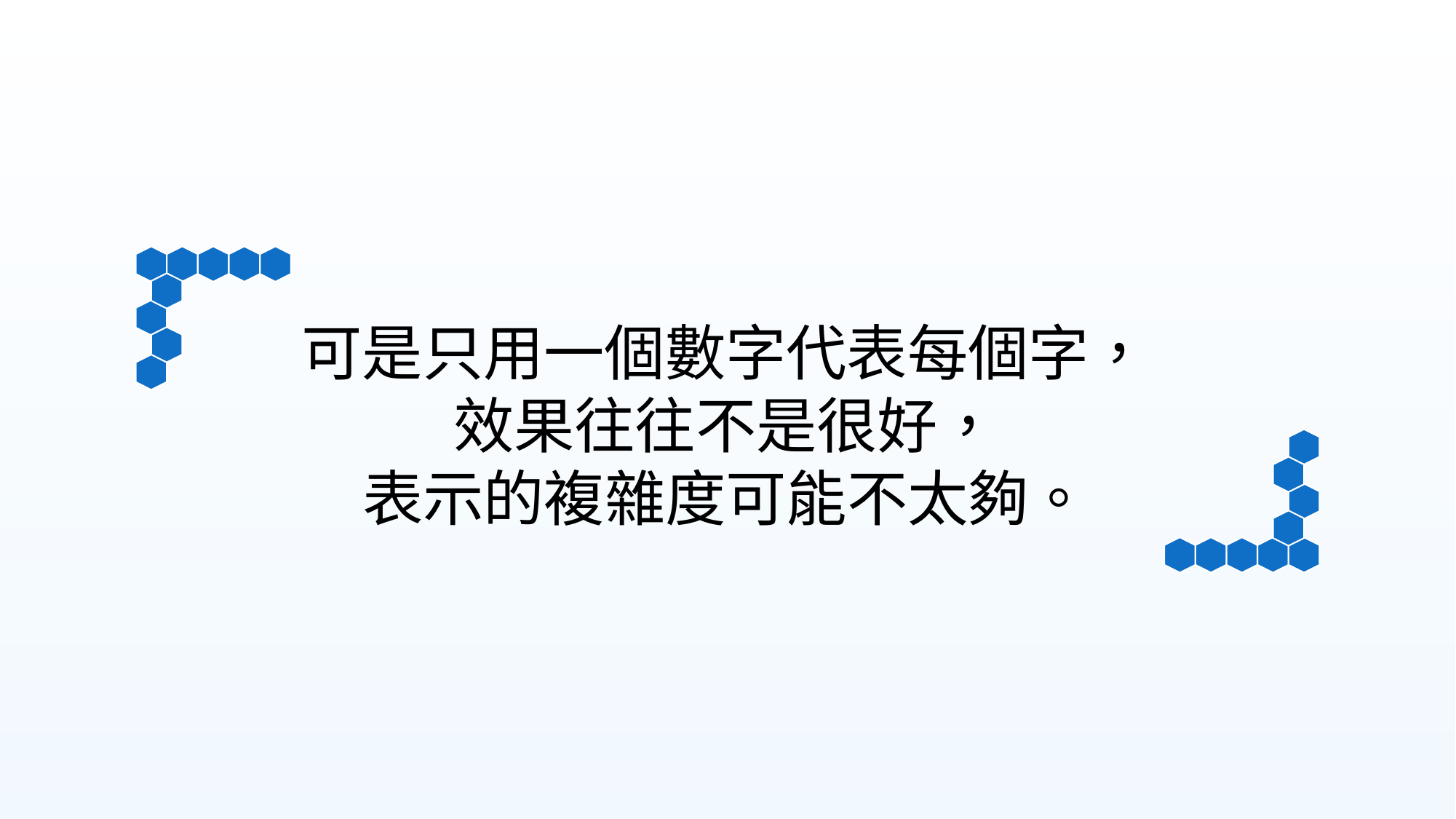

可是只用一個數字代表每個字，
效果往往不是很好，
表示的複雜度可能不太夠。